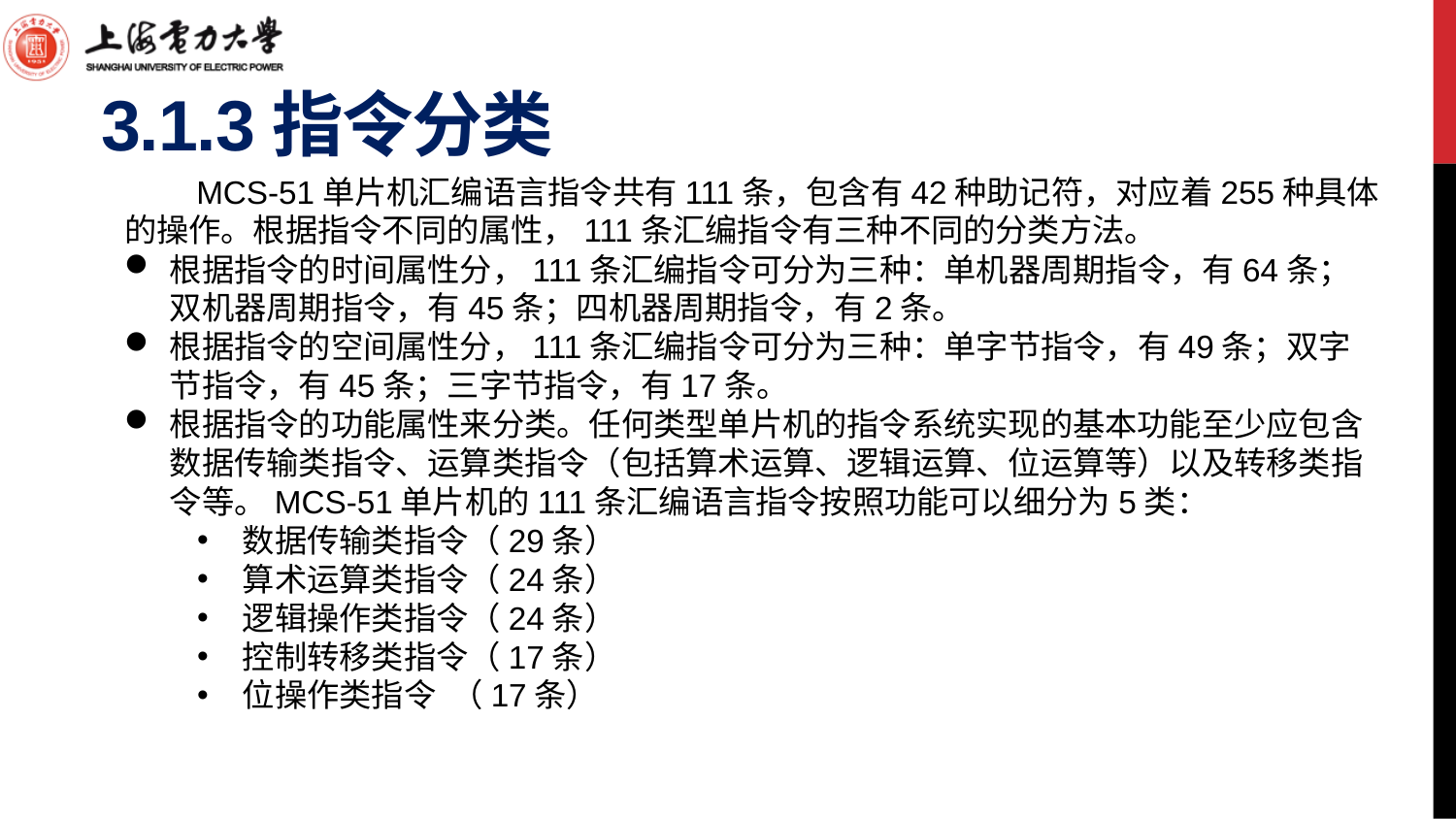

# 3.1.3指令分类
        MCS-51单片机汇编语言指令共有111条，包含有42种助记符，对应着255种具体的操作。根据指令不同的属性，111条汇编指令有三种不同的分类方法。
根据指令的时间属性分，111条汇编指令可分为三种：单机器周期指令，有64条；双机器周期指令，有45条；四机器周期指令，有2条。
根据指令的空间属性分，111条汇编指令可分为三种：单字节指令，有49条；双字节指令，有45条；三字节指令，有17条。
根据指令的功能属性来分类。任何类型单片机的指令系统实现的基本功能至少应包含数据传输类指令、运算类指令（包括算术运算、逻辑运算、位运算等）以及转移类指令等。MCS-51单片机的111条汇编语言指令按照功能可以细分为5类：
数据传输类指令（29条）
算术运算类指令（24条）
逻辑操作类指令（24条）
控制转移类指令（17条）
位操作类指令  （17条）